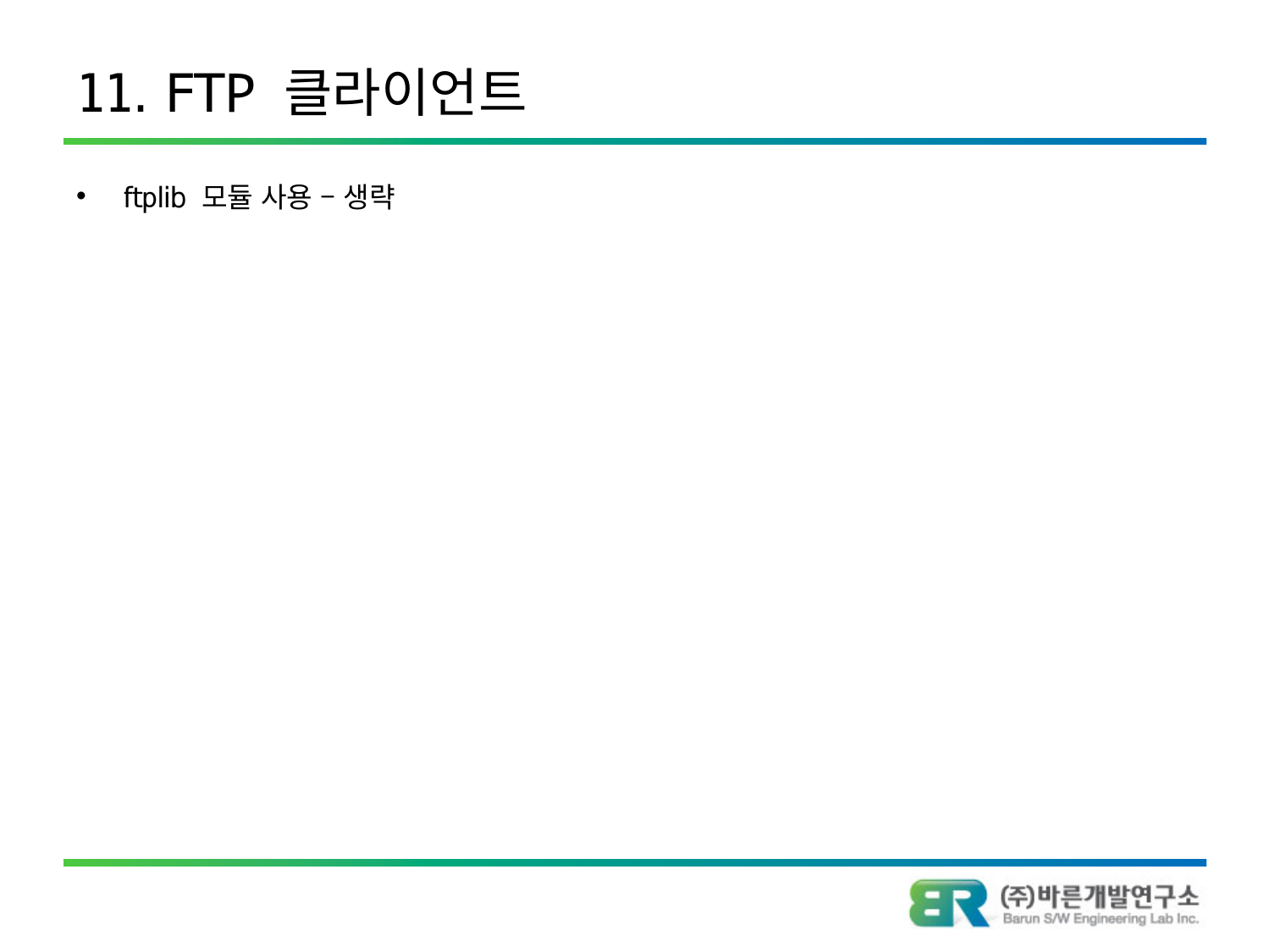

# 11. FTP 클라이언트
ftplib 모듈 사용 – 생략